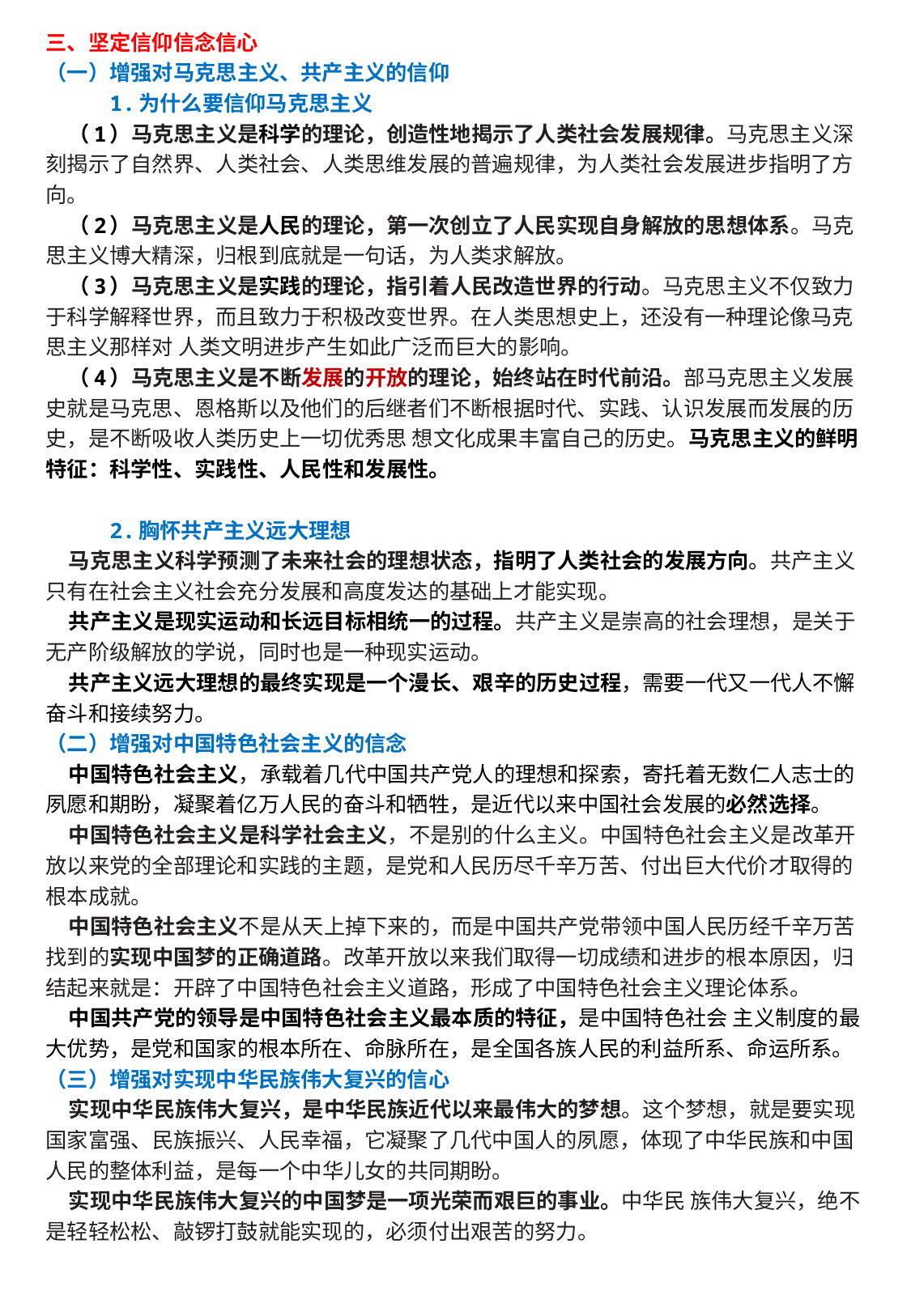

三、坚定信仰信念信心
（一）增强对马克思主义、共产主义的信仰
     1.为什么要信仰马克思主义
    （1）马克思主义是科学的理论，创造性地揭示了人类社会发展规律。马克思主义深刻揭示了自然界、人类社会、人类思维发展的普遍规律，为人类社会发展进步指明了方向。
    （2）马克思主义是人民的理论，第一次创立了人民实现自身解放的思想体系。马克思主义博大精深，归根到底就是一句话，为人类求解放。
    （3）马克思主义是实践的理论，指引着人民改造世界的行动。马克思主义不仅致力于科学解释世界，而且致力于积极改变世界。在人类思想史上，还没有一种理论像马克思主义那样对 人类文明进步产生如此广泛而巨大的影响。
    （4）马克思主义是不断发展的开放的理论，始终站在时代前沿。部马克思主义发展史就是马克思、恩格斯以及他们的后继者们不断根据时代、实践、认识发展而发展的历史，是不断吸收人类历史上一切优秀思 想文化成果丰富自己的历史。马克思主义的鲜明特征：科学性、实践性、人民性和发展性。

     2.胸怀共产主义远大理想
    马克思主义科学预测了未来社会的理想状态，指明了人类社会的发展方向。共产主义只有在社会主义社会充分发展和高度发达的基础上才能实现。
    共产主义是现实运动和长远目标相统一的过程。共产主义是崇高的社会理想，是关于无产阶级解放的学说，同时也是一种现实运动。
    共产主义远大理想的最终实现是一个漫长、艰辛的历史过程，需要一代又一代人不懈奋斗和接续努力。
（二）增强对中国特色社会主义的信念
    中国特色社会主义，承载着几代中国共产党人的理想和探索，寄托着无数仁人志士的夙愿和期盼，凝聚着亿万人民的奋斗和牺牲，是近代以来中国社会发展的必然选择。
    中国特色社会主义是科学社会主义，不是别的什么主义。中国特色社会主义是改革开放以来党的全部理论和实践的主题，是党和人民历尽千辛万苦、付出巨大代价才取得的根本成就。
    中国特色社会主义不是从天上掉下来的，而是中国共产党带领中国人民历经千辛万苦找到的实现中国梦的正确道路。改革开放以来我们取得一切成绩和进步的根本原因，归结起来就是：开辟了中国特色社会主义道路，形成了中国特色社会主义理论体系。
    中国共产党的领导是中国特色社会主义最本质的特征，是中国特色社会 主义制度的最大优势，是党和国家的根本所在、命脉所在，是全国各族人民的利益所系、命运所系。
（三）增强对实现中华民族伟大复兴的信心
    实现中华民族伟大复兴，是中华民族近代以来最伟大的梦想。这个梦想，就是要实现国家富强、民族振兴、人民幸福，它凝聚了几代中国人的夙愿，体现了中华民族和中国人民的整体利益，是每一个中华儿女的共同期盼。
    实现中华民族伟大复兴的中国梦是一项光荣而艰巨的事业。中华民 族伟大复兴，绝不是轻轻松松、敲锣打鼓就能实现的，必须付出艰苦的努力。